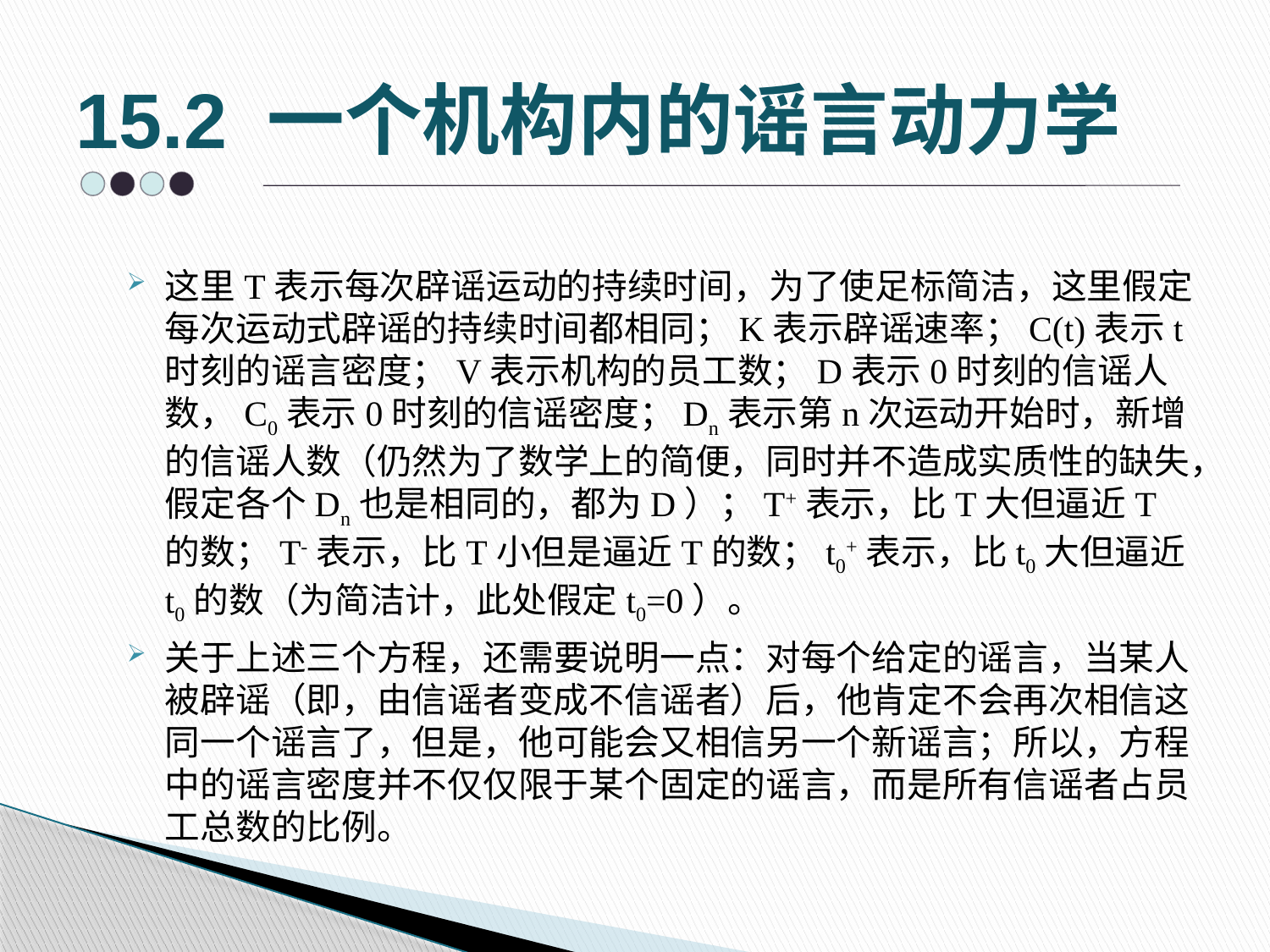

# 15.2 一个机构内的谣言动力学

这里T表示每次辟谣运动的持续时间，为了使足标简洁，这里假定每次运动式辟谣的持续时间都相同；K表示辟谣速率；C(t)表示t时刻的谣言密度；V表示机构的员工数；D表示0时刻的信谣人数，C0表示0时刻的信谣密度；Dn表示第n次运动开始时，新增的信谣人数（仍然为了数学上的简便，同时并不造成实质性的缺失，假定各个Dn也是相同的，都为D）；T+表示，比T大但逼近T的数；T-表示，比T小但是逼近T的数；t0+表示，比t0大但逼近t0的数（为简洁计，此处假定t0=0）。
关于上述三个方程，还需要说明一点：对每个给定的谣言，当某人被辟谣（即，由信谣者变成不信谣者）后，他肯定不会再次相信这同一个谣言了，但是，他可能会又相信另一个新谣言；所以，方程中的谣言密度并不仅仅限于某个固定的谣言，而是所有信谣者占员工总数的比例。